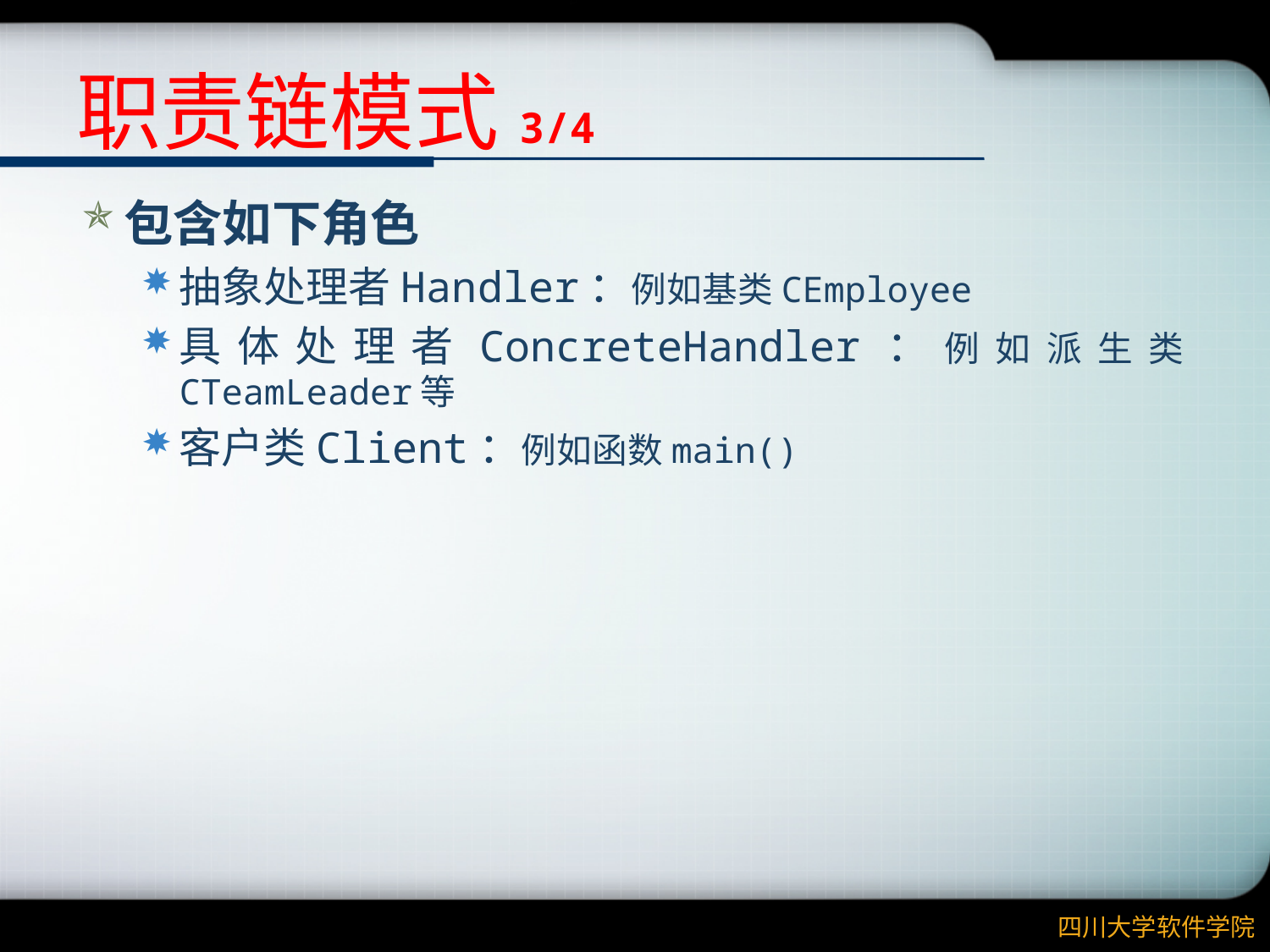

# 职责链模式 3/4
包含如下角色
抽象处理者Handler：例如基类CEmployee
具体处理者ConcreteHandler：例如派生类CTeamLeader等
客户类Client：例如函数main()